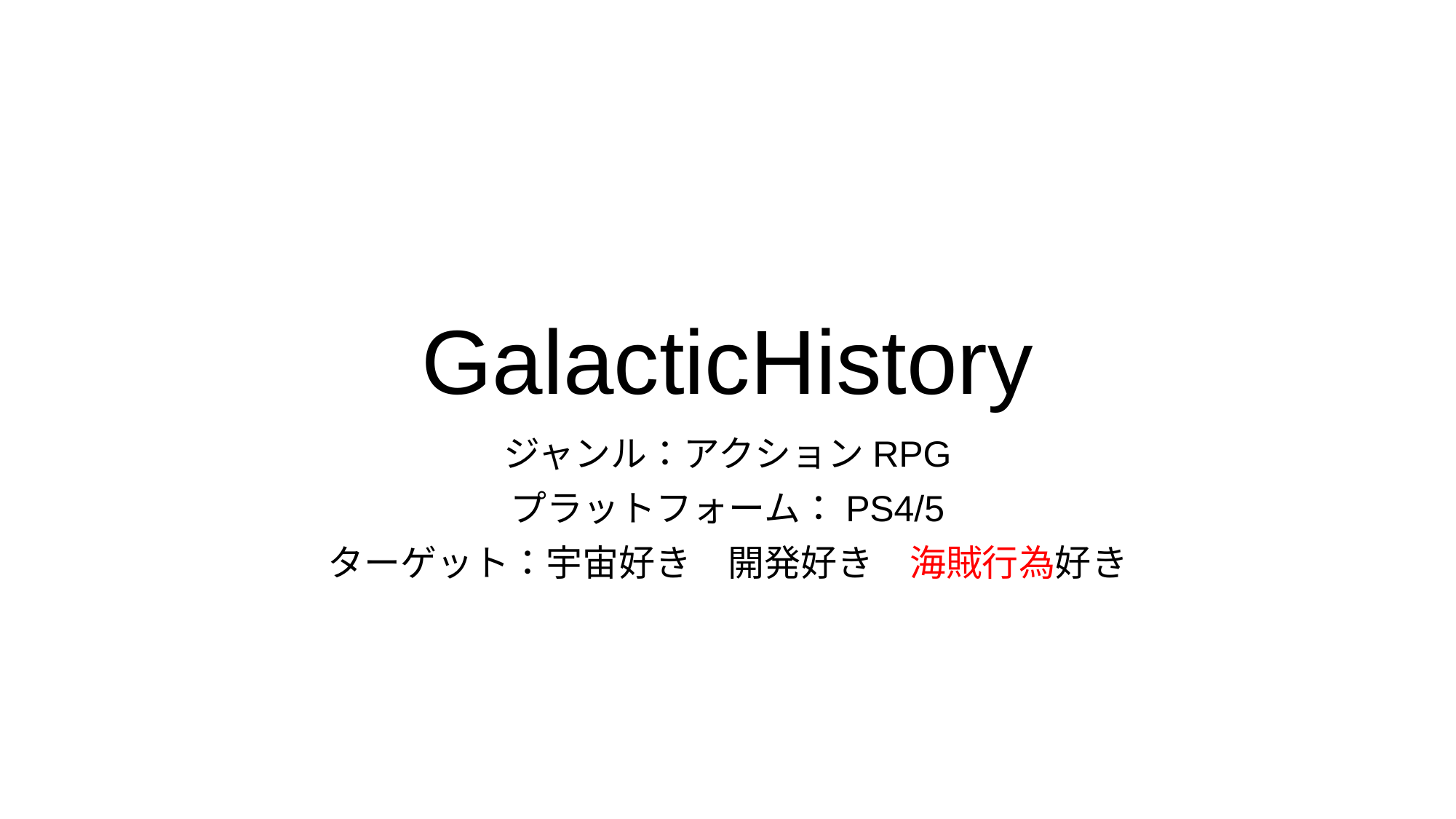

# GalacticHistory
ジャンル：アクションRPG
プラットフォーム：PS4/5
ターゲット：宇宙好き　開発好き　海賊行為好き